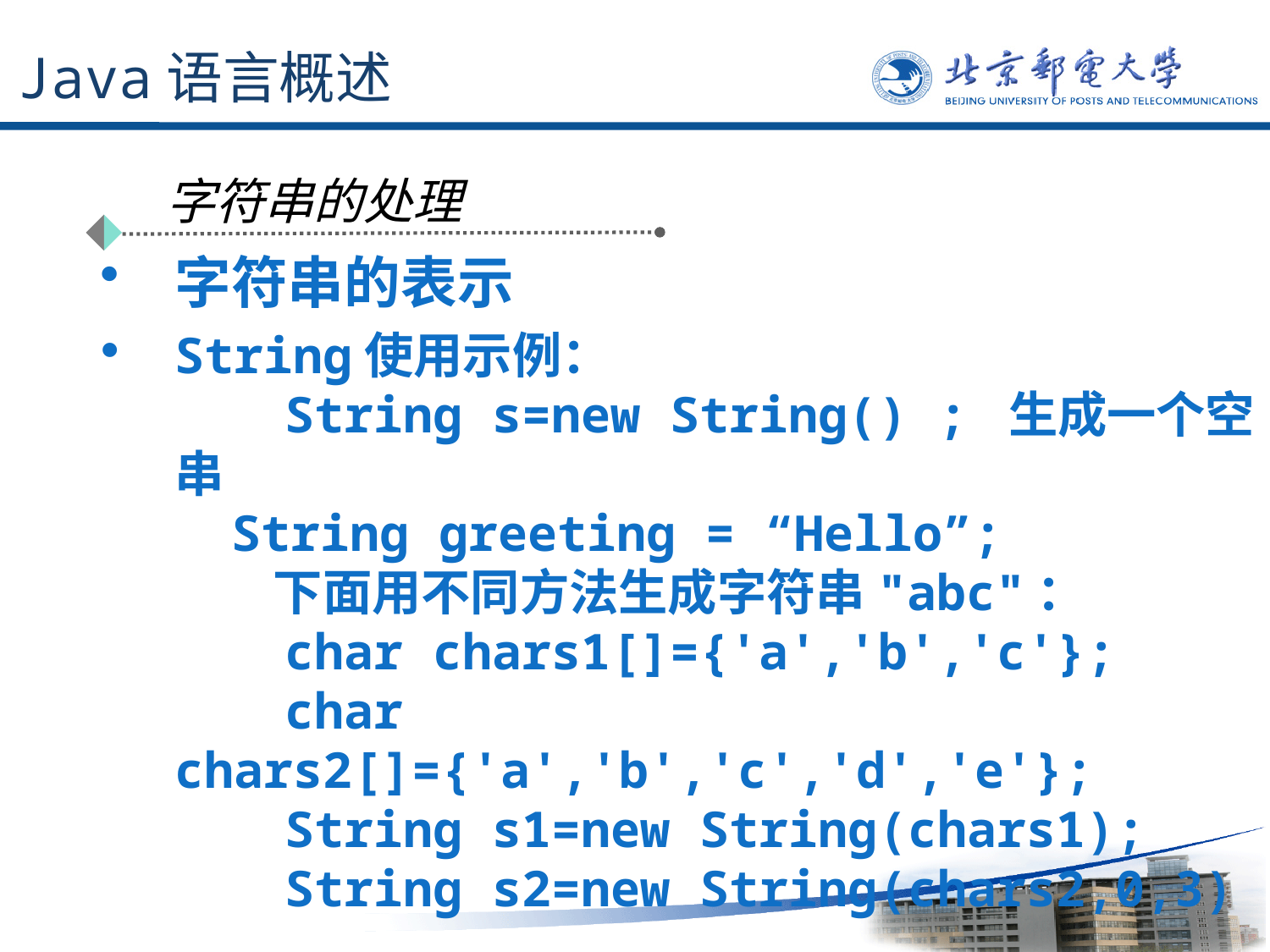

# Java语言概述

字符串的处理

字符串的表示
String使用示例：
　　String s=new String() ; 生成一个空串
    String greeting = “Hello”;
　　下面用不同方法生成字符串"abc"：
　　char chars1[]={'a','b','c'};
　　char chars2[]={'a','b','c','d','e'};
　　String s1=new String(chars1);
　　String s2=new String(chars2,0,3)